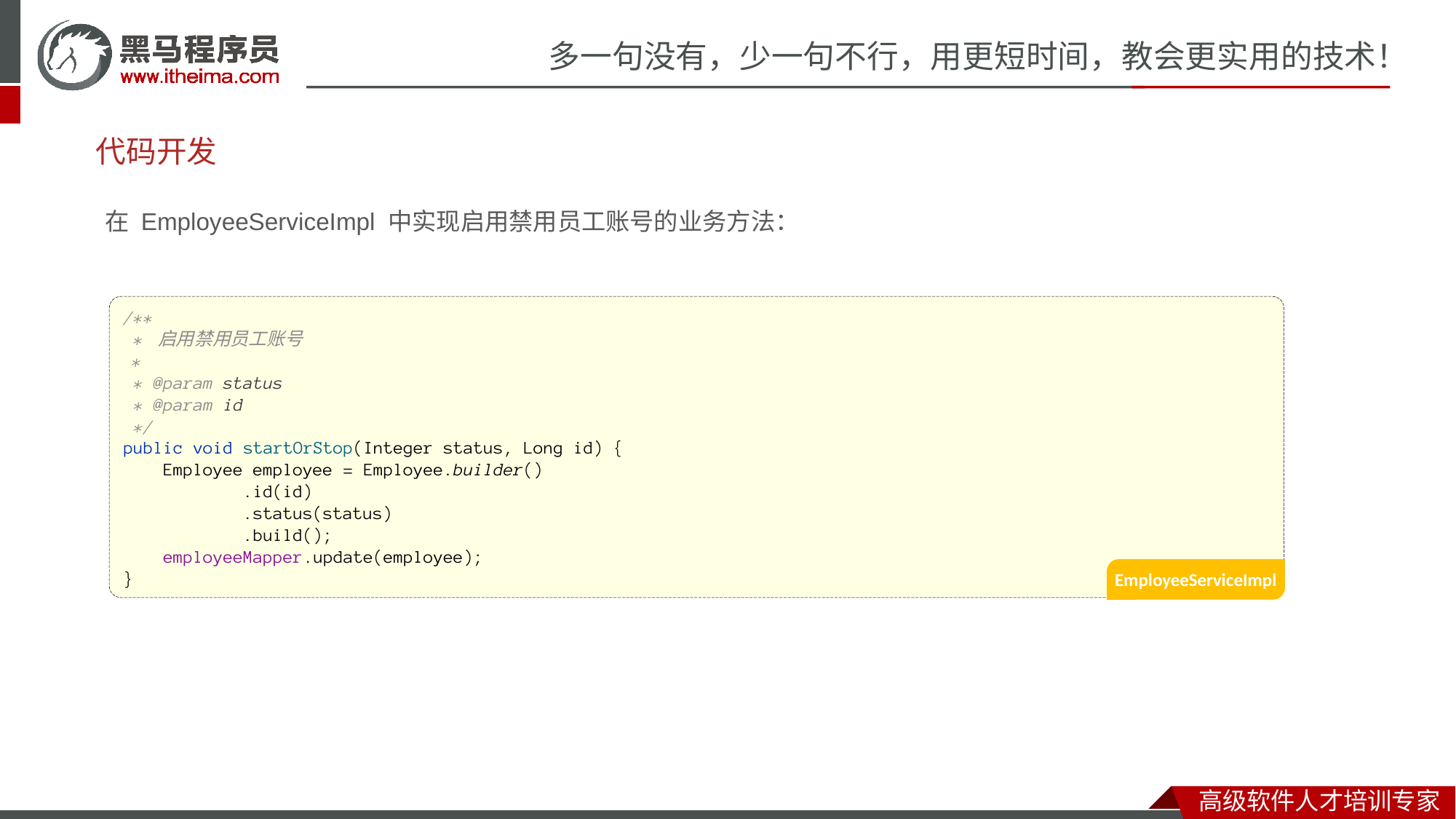

# 代码开发
在 EmployeeServiceImpl 中实现启用禁用员工账号的业务方法：
/**
 * 启用禁用员工账号
 *
 * @param status
 * @param id
 */
public void startOrStop(Integer status, Long id) {
    Employee employee = Employee.builder()
            .id(id)
            .status(status)
            .build();
    employeeMapper.update(employee);
}
EmployeeServiceImpl